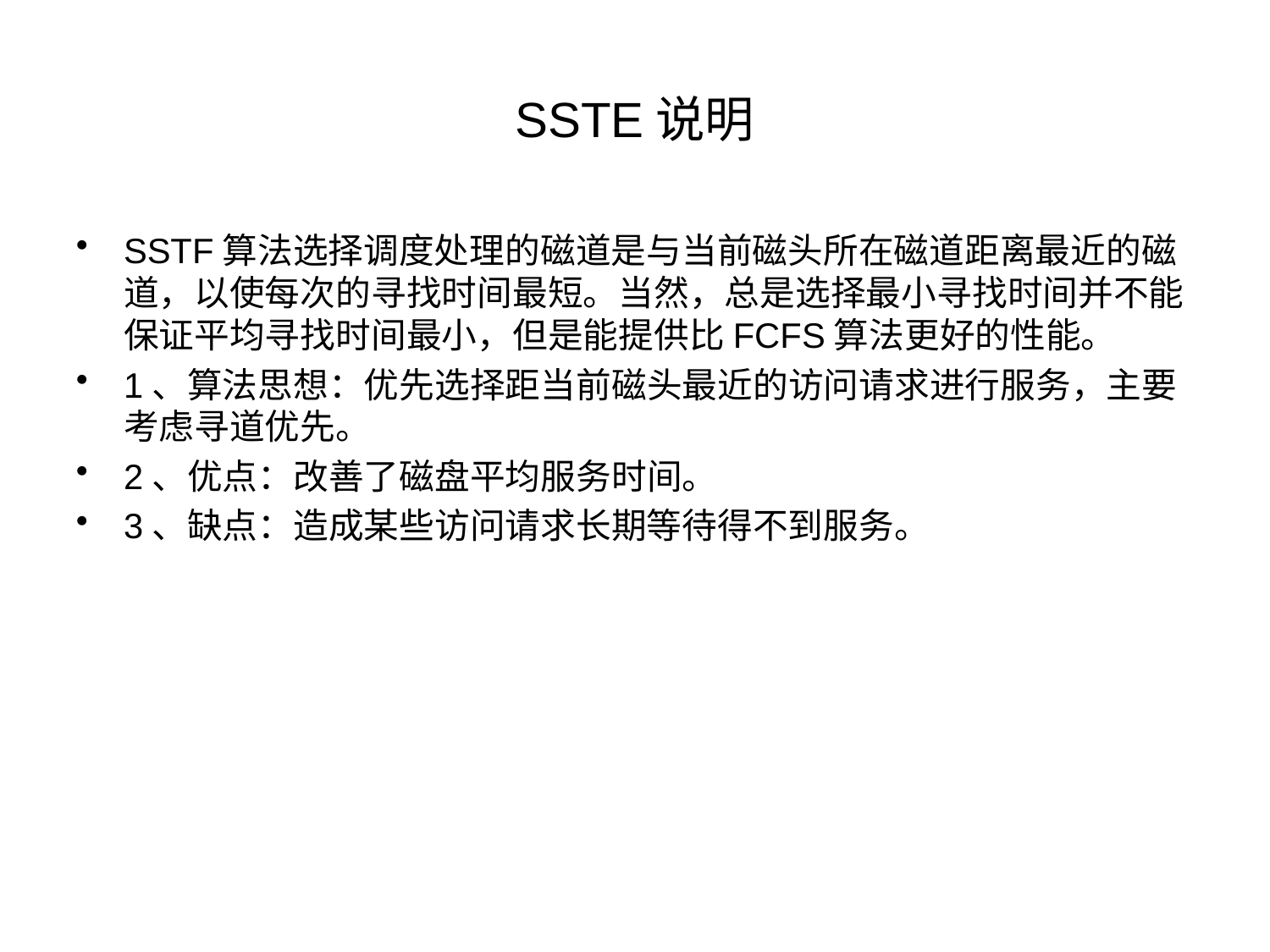

# SSTE说明
SSTF算法选择调度处理的磁道是与当前磁头所在磁道距离最近的磁道，以使每次的寻找时间最短。当然，总是选择最小寻找时间并不能保证平均寻找时间最小，但是能提供比FCFS算法更好的性能。
1、算法思想：优先选择距当前磁头最近的访问请求进行服务，主要考虑寻道优先。
2、优点：改善了磁盘平均服务时间。
3、缺点：造成某些访问请求长期等待得不到服务。